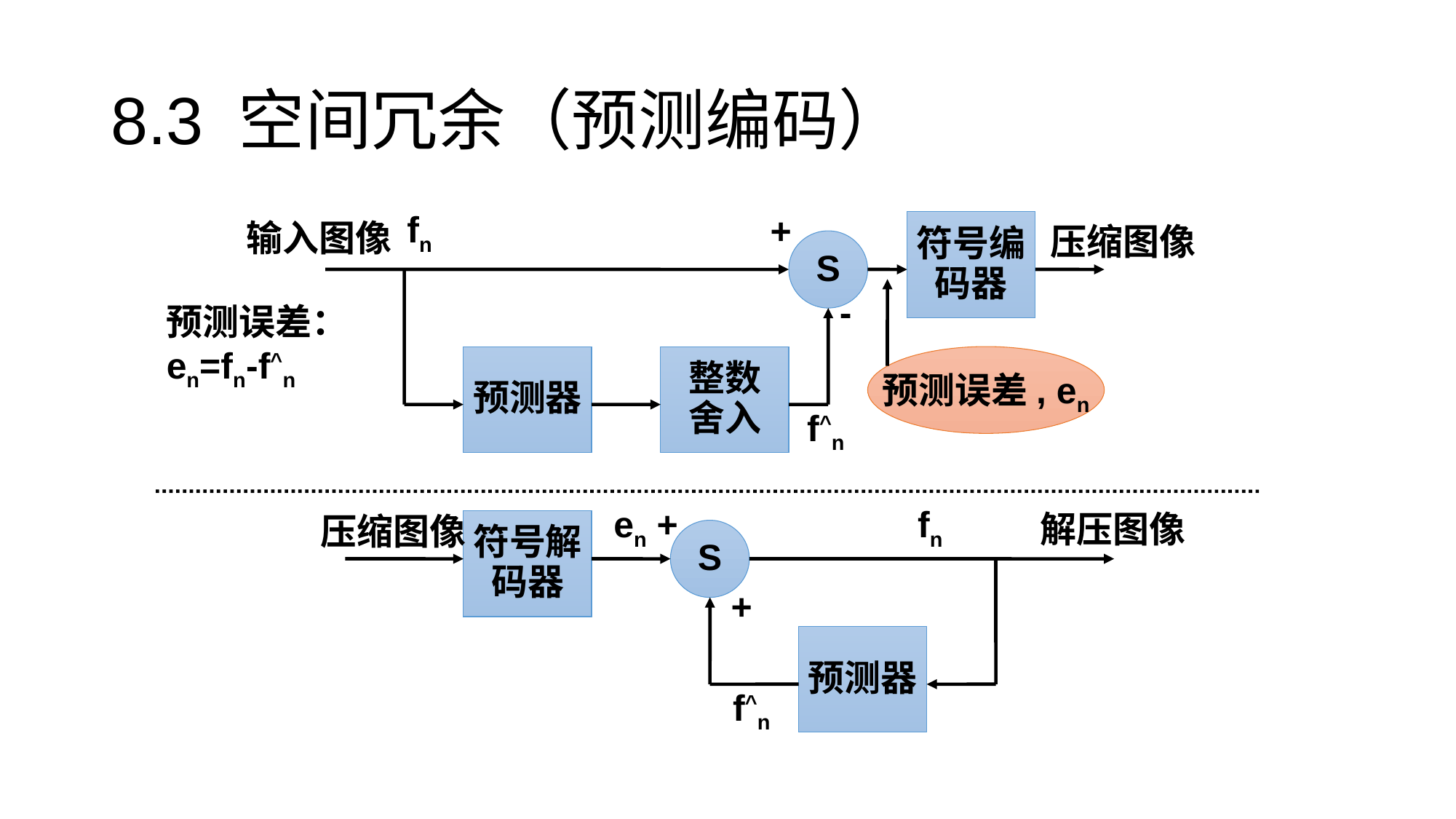

# 8.3 空间冗余（预测编码）
fn
+
符号编
码器
输入图像
压缩图像
S

-

预测器
整数
舍入
预测误差, en
f^n

en +
fn
解压图像
压缩图像
符号解
码器
S

+

预测器
f^n

预测误差：en=fn-f^n